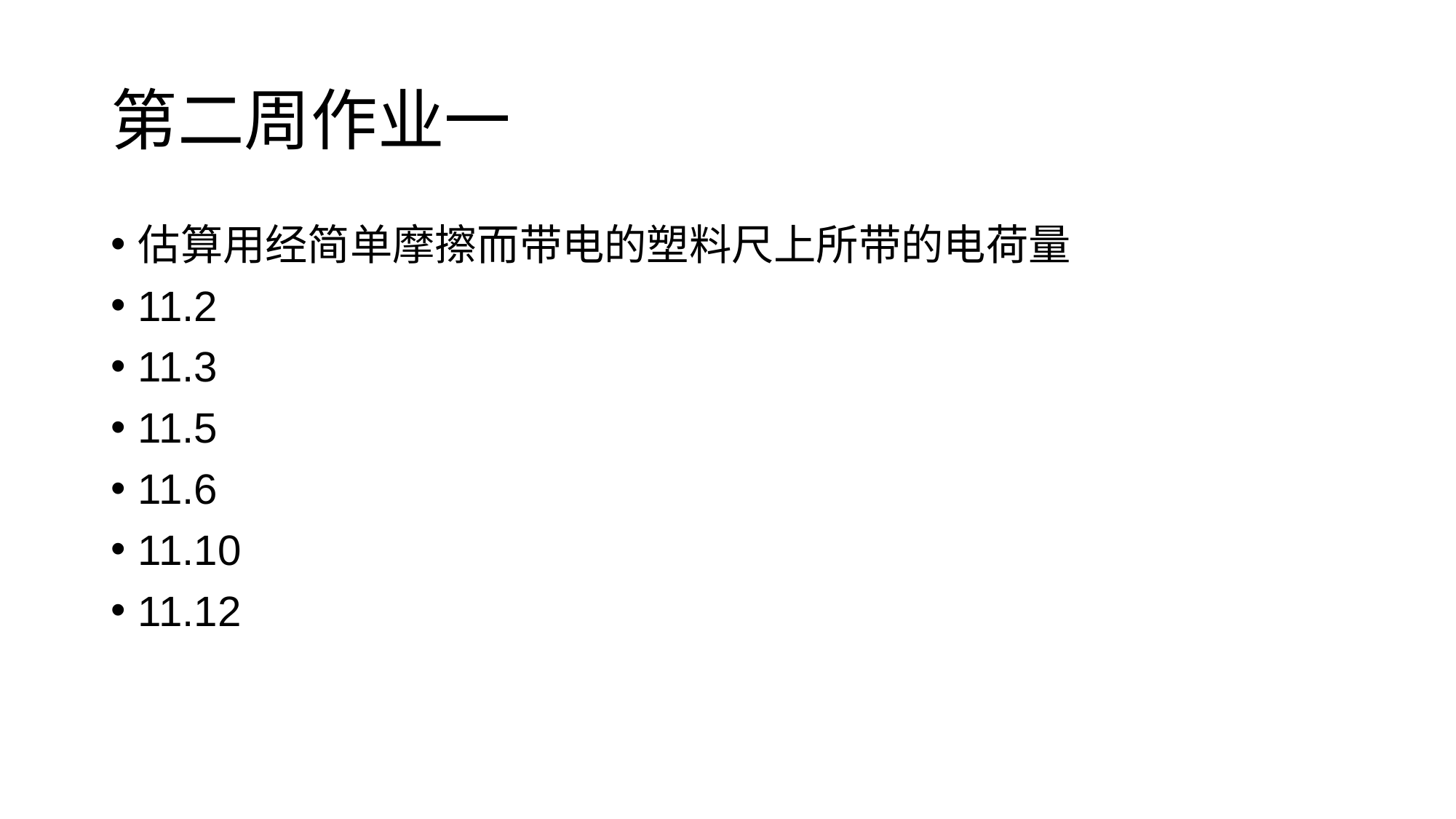

# 第二周作业一
估算用经简单摩擦而带电的塑料尺上所带的电荷量
11.2
11.3
11.5
11.6
11.10
11.12